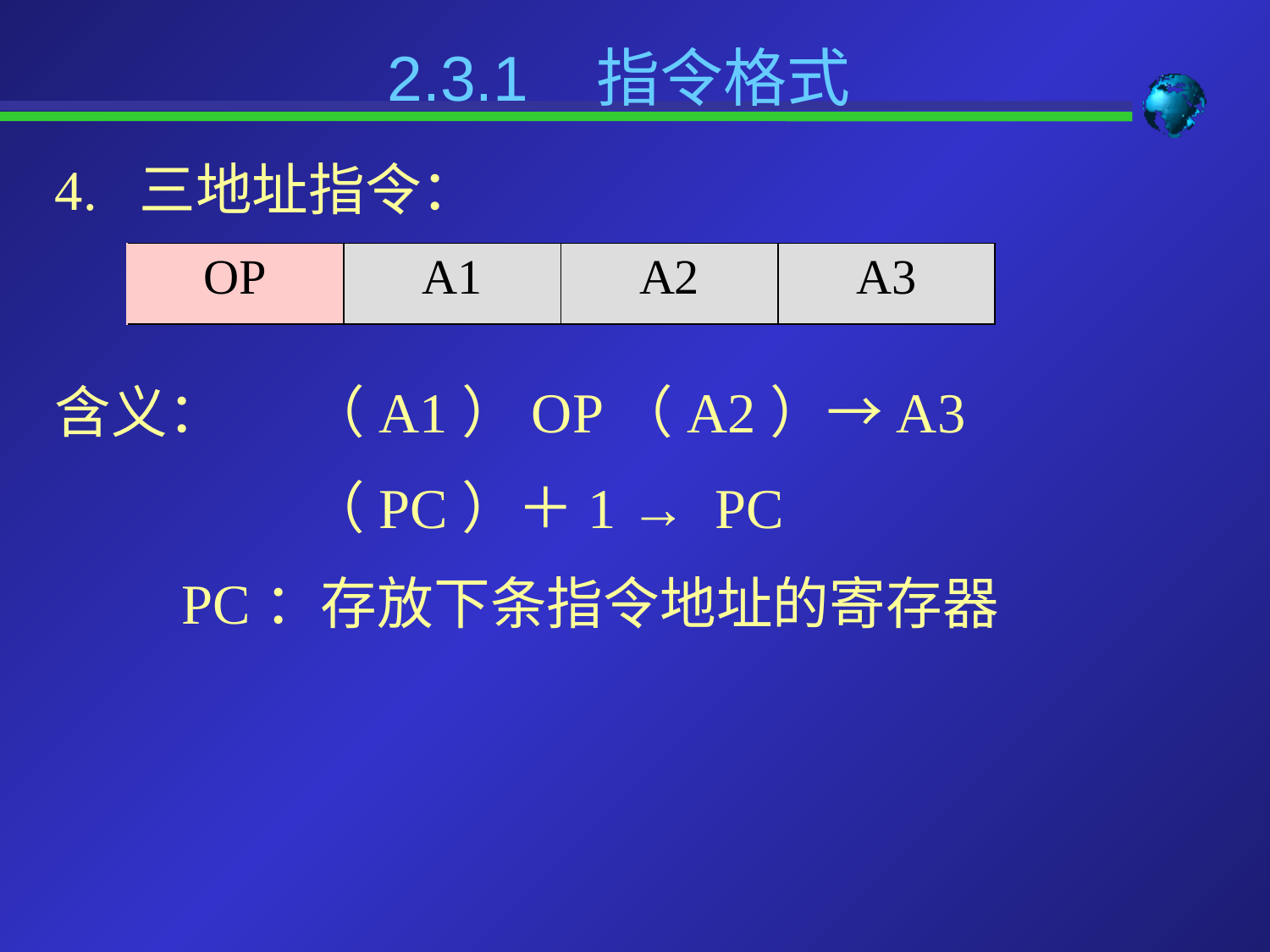

2.3.1   指令格式
4.  三地址指令：
| OP | A1 | A2 | A3 |
| --- | --- | --- | --- |
含义：	（A1）OP（A2）→A3
		（PC）＋1 →  PC
	PC：存放下条指令地址的寄存器
6